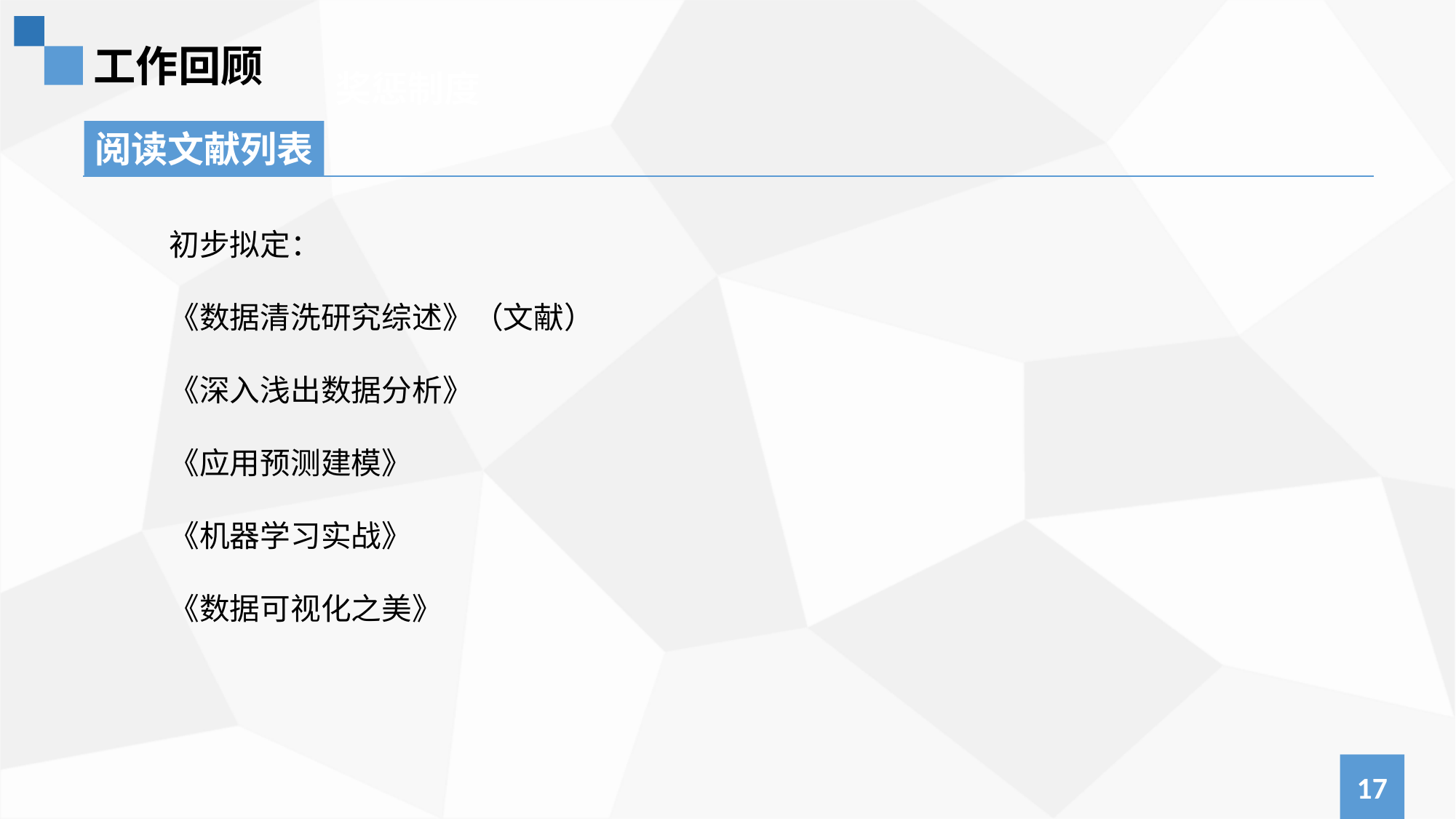

工作回顾
奖惩制度
阅读文献列表
初步拟定：

《数据清洗研究综述》（文献）

《深入浅出数据分析》

《应用预测建模》

《机器学习实战》

《数据可视化之美》
17